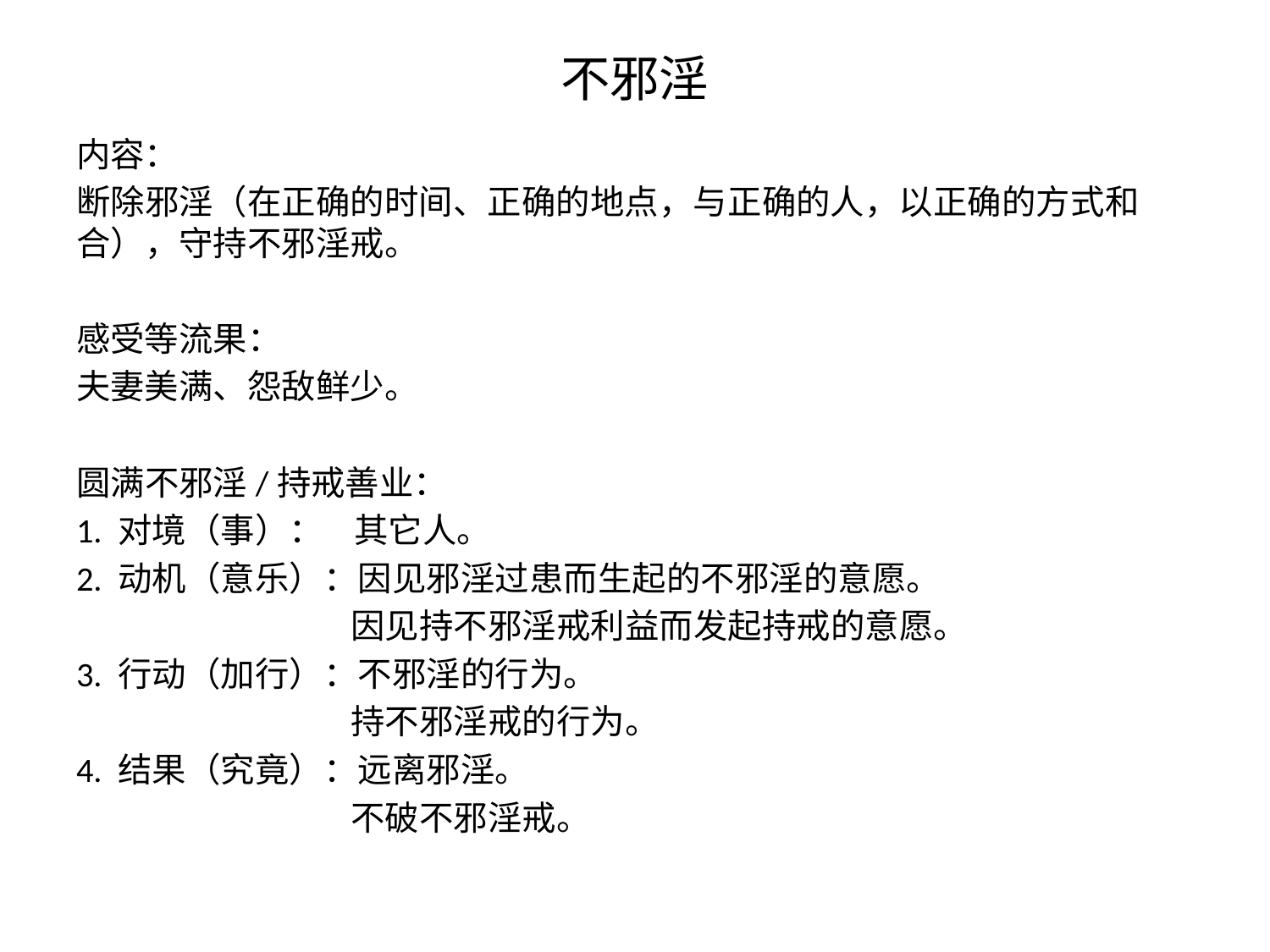

# 不邪淫
内容：
断除邪淫（在正确的时间、正确的地点，与正确的人，以正确的方式和合），守持不邪淫戒。

感受等流果：
夫妻美满、怨敌鲜少。

圆满不邪淫/持戒善业：
1. 对境（事）：    其它人。
2. 动机（意乐）：因见邪淫过患而生起的不邪淫的意愿。
                                   因见持不邪淫戒利益而发起持戒的意愿。
3. 行动（加行）：不邪淫的行为。
                                   持不邪淫戒的行为。
4. 结果（究竟）：远离邪淫。
                                   不破不邪淫戒。